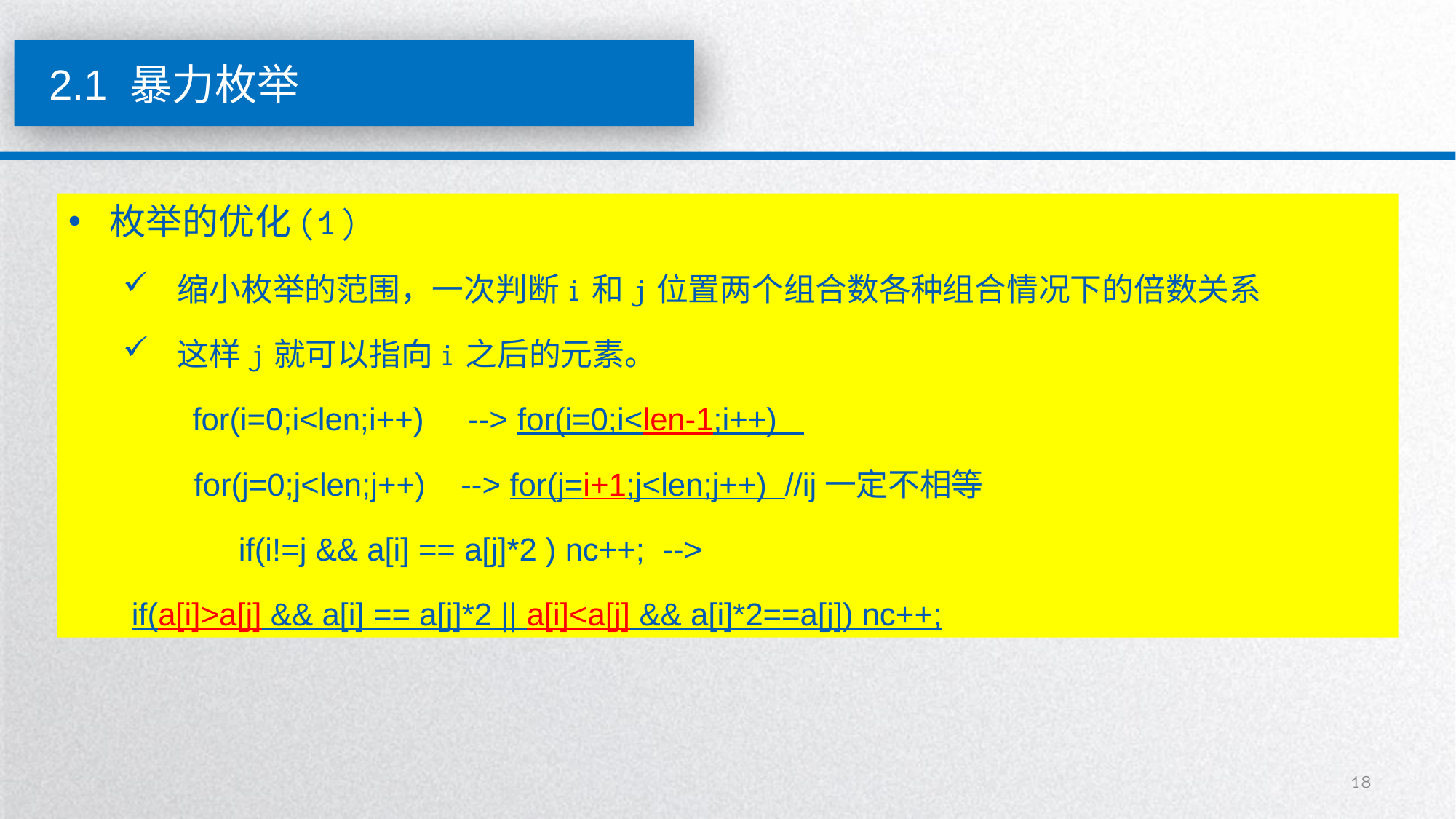

2.1 暴力枚举
枚举的优化(1)
缩小枚举的范围，一次判断i和j位置两个组合数各种组合情况下的倍数关系
这样j就可以指向i之后的元素。
    for(i=0;i<len;i++)     --> for(i=0;i<len-1;i++)
        for(j=0;j<len;j++)    --> for(j=i+1;j<len;j++)  //ij一定不相等
             if(i!=j && a[i] == a[j]*2 ) nc++;  -->
 if(a[i]>a[j] && a[i] == a[j]*2 || a[i]<a[j] && a[i]*2==a[j]) nc++;
18